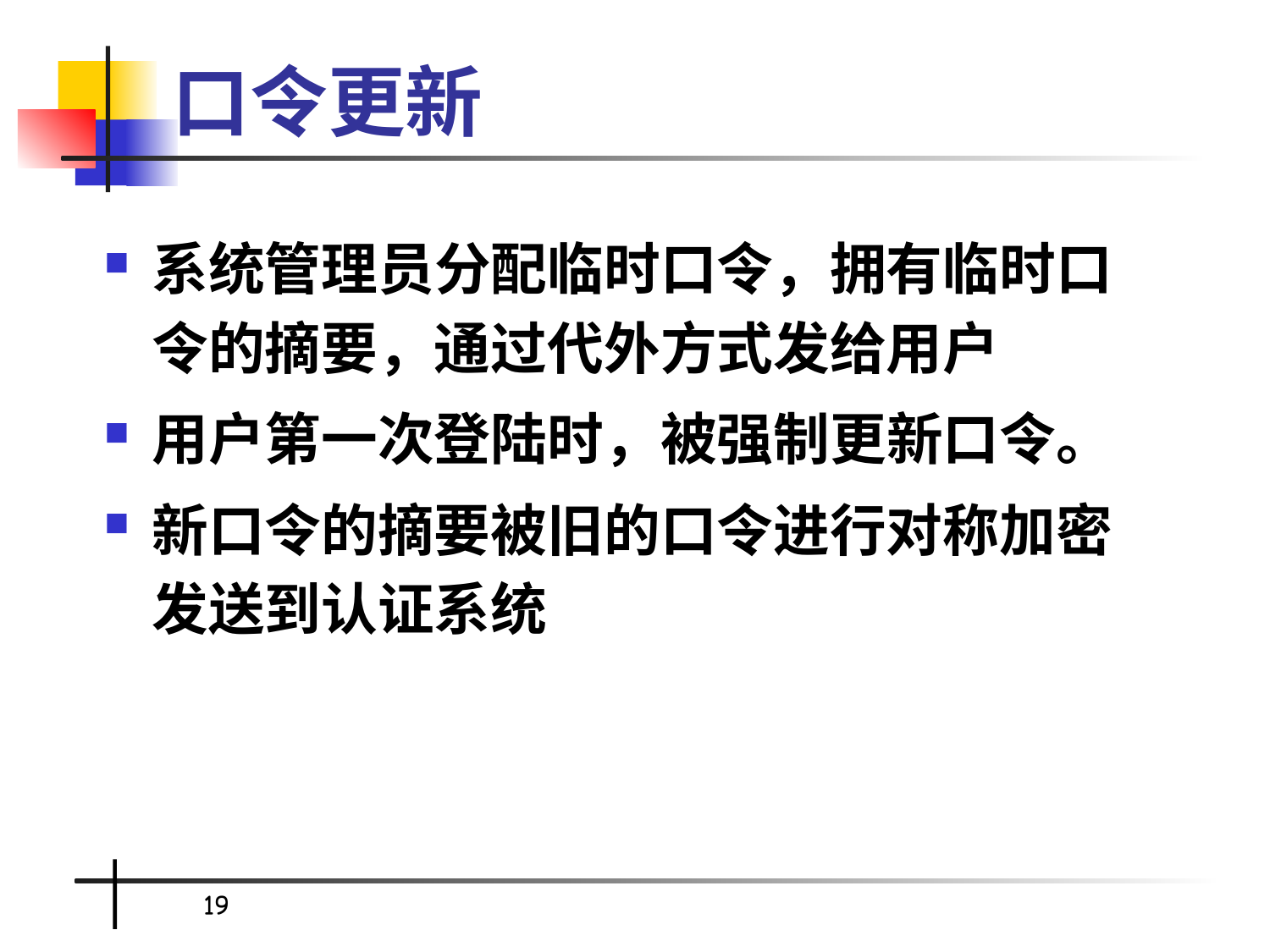

# 口令更新
系统管理员分配临时口令，拥有临时口令的摘要，通过代外方式发给用户
用户第一次登陆时，被强制更新口令。
新口令的摘要被旧的口令进行对称加密发送到认证系统
19